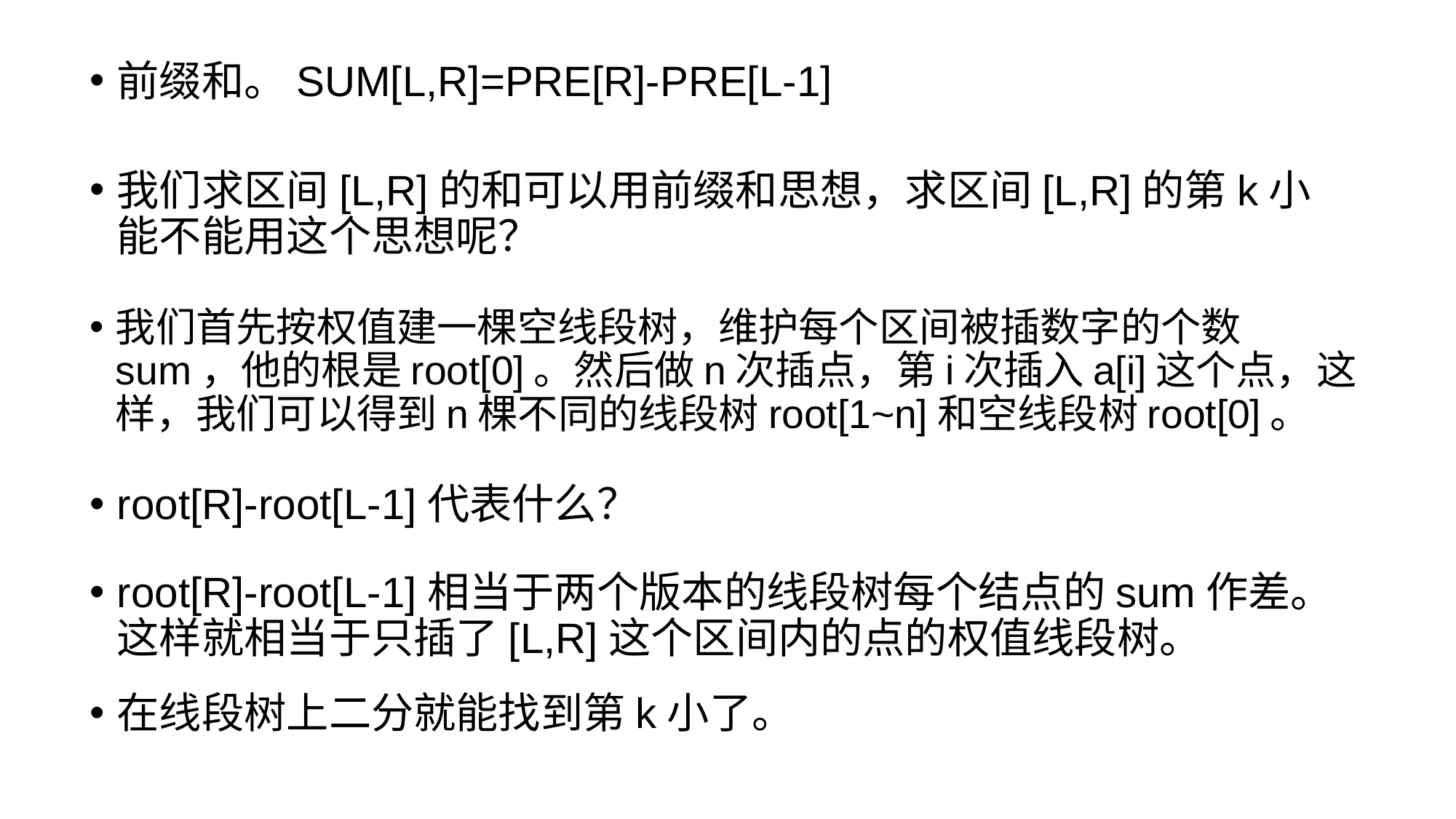

前缀和。SUM[L,R]=PRE[R]-PRE[L-1]
我们求区间[L,R]的和可以用前缀和思想，求区间[L,R]的第k小能不能用这个思想呢？
我们首先按权值建一棵空线段树，维护每个区间被插数字的个数sum，他的根是root[0]。然后做n次插点，第i次插入a[i]这个点，这样，我们可以得到n棵不同的线段树root[1~n]和空线段树root[0]。
root[R]-root[L-1]代表什么？
root[R]-root[L-1]相当于两个版本的线段树每个结点的sum作差。这样就相当于只插了[L,R]这个区间内的点的权值线段树。
在线段树上二分就能找到第k小了。